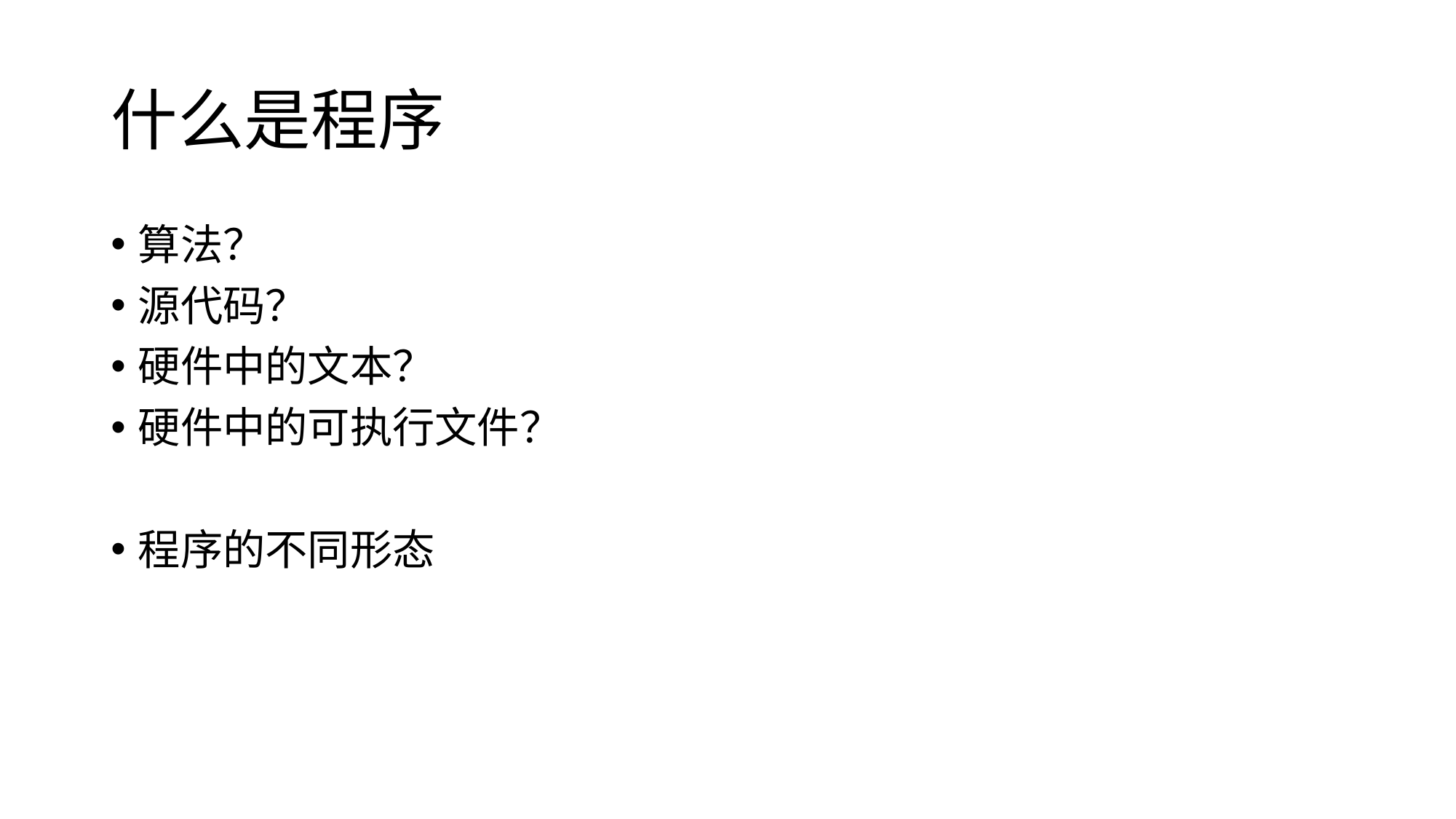

# 什么是程序
算法？
源代码？
硬件中的文本？
硬件中的可执行文件？

程序的不同形态